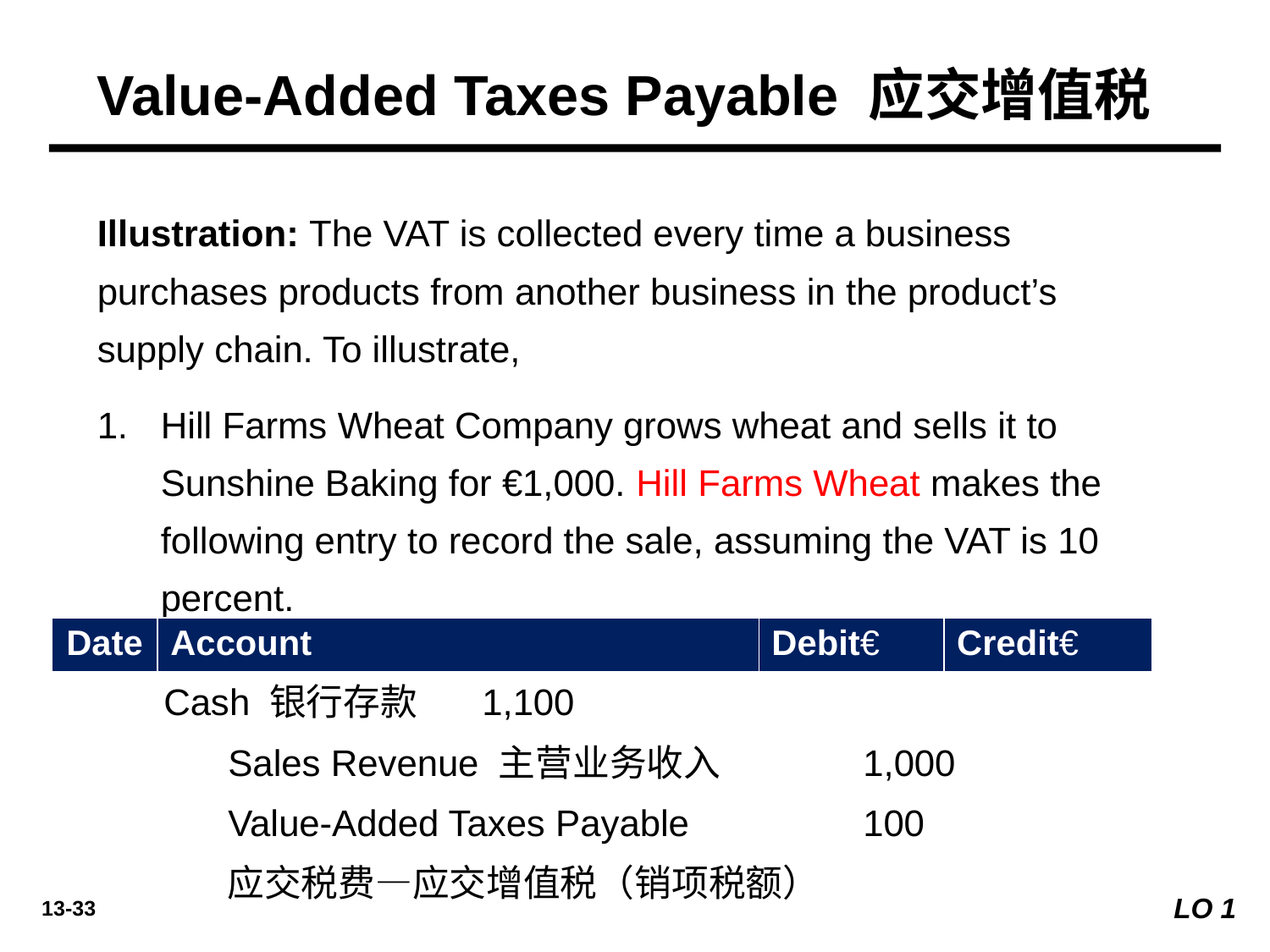

Value-Added Taxes Payable 应交增值税

Illustration: The VAT is collected every time a business purchases products from another business in the product’s supply chain. To illustrate,
Hill Farms Wheat Company grows wheat and sells it to Sunshine Baking for €1,000. Hill Farms Wheat makes the following entry to record the sale, assuming the VAT is 10 percent.
| Date | Account | Debit€ | Credit€ |
| --- | --- | --- | --- |
Cash 银行存款	1,100
	Sales Revenue 主营业务收入		1,000
	Value-Added Taxes Payable 		100
应交税费—应交增值税（销项税额）
LO 1